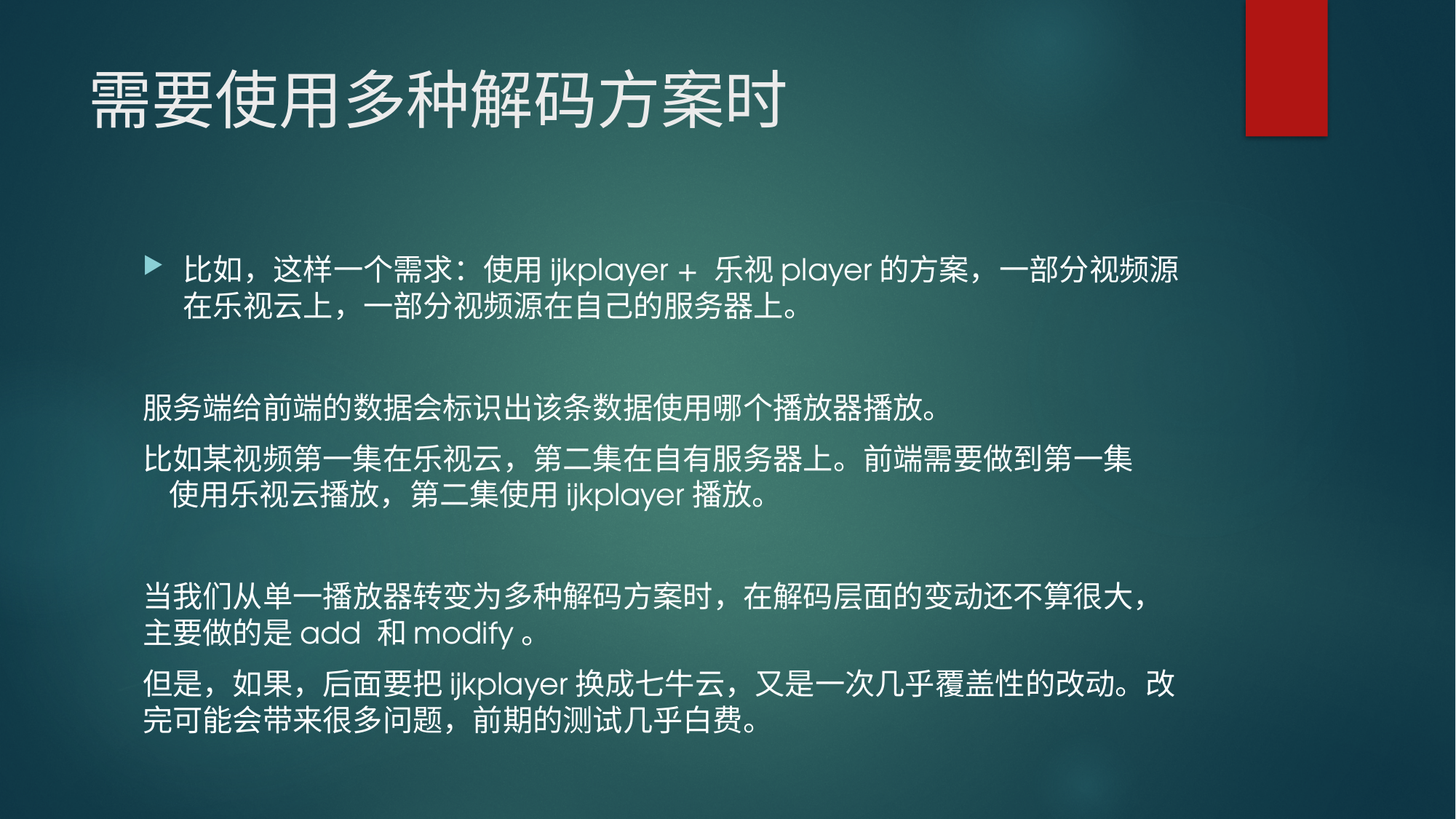

# 需要使用多种解码方案时
比如，这样一个需求：使用ijkplayer + 乐视player的方案，一部分视频源在乐视云上，一部分视频源在自己的服务器上。

服务端给前端的数据会标识出该条数据使用哪个播放器播放。
比如某视频第一集在乐视云，第二集在自有服务器上。前端需要做到第一集             使用乐视云播放，第二集使用ijkplayer播放。

当我们从单一播放器转变为多种解码方案时，在解码层面的变动还不算很大，主要做的是add 和modify。
但是，如果，后面要把ijkplayer换成七牛云，又是一次几乎覆盖性的改动。改完可能会带来很多问题，前期的测试几乎白费。